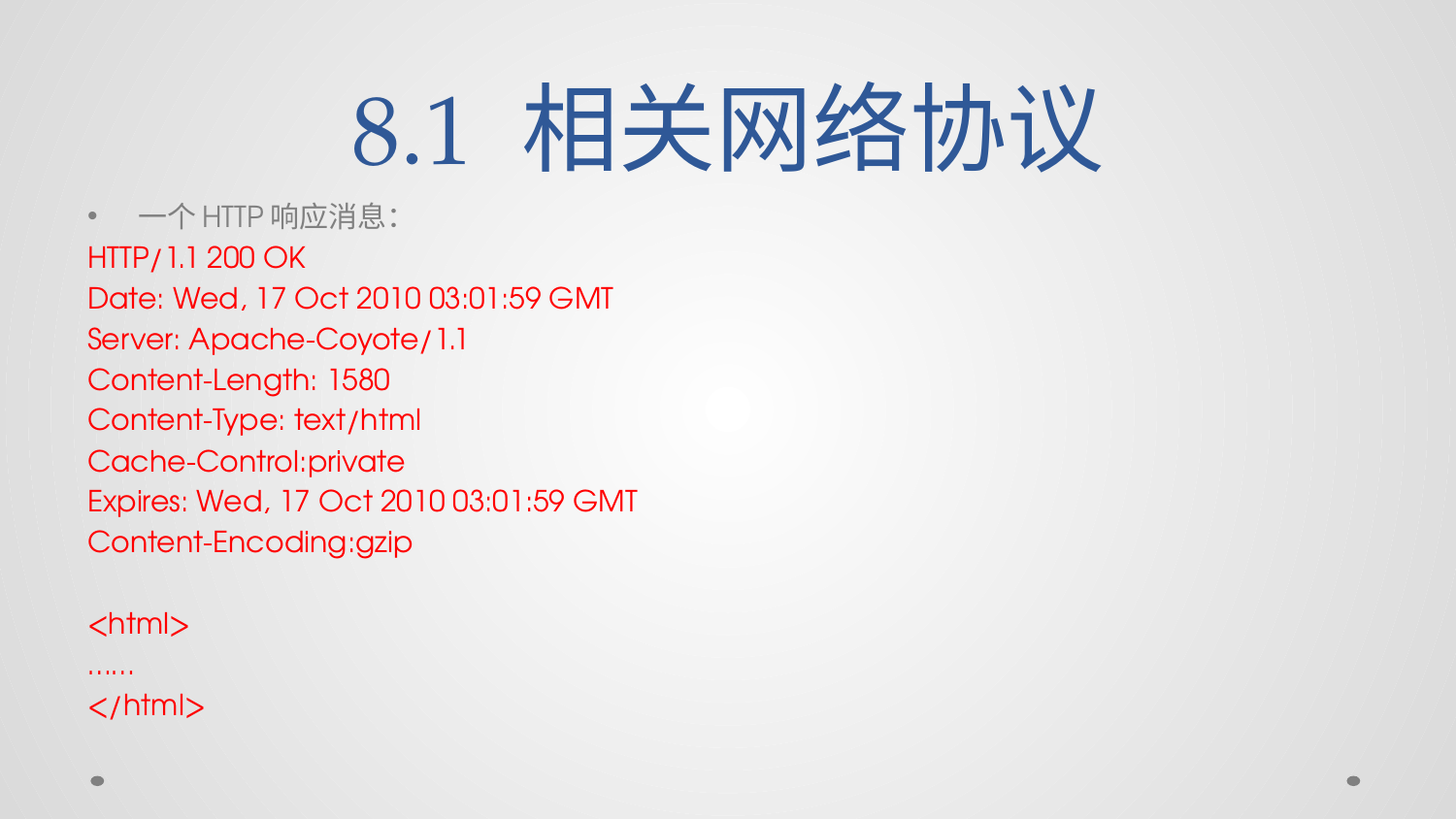

# 8.1 相关网络协议
一个HTTP响应消息：
HTTP/1.1 200 OK
Date: Wed, 17 Oct 2010 03:01:59 GMT
Server: Apache-Coyote/1.1
Content-Length: 1580
Content-Type: text/html
Cache-Control:private
Expires: Wed, 17 Oct 2010 03:01:59 GMT
Content-Encoding:gzip

<html>
……
</html>